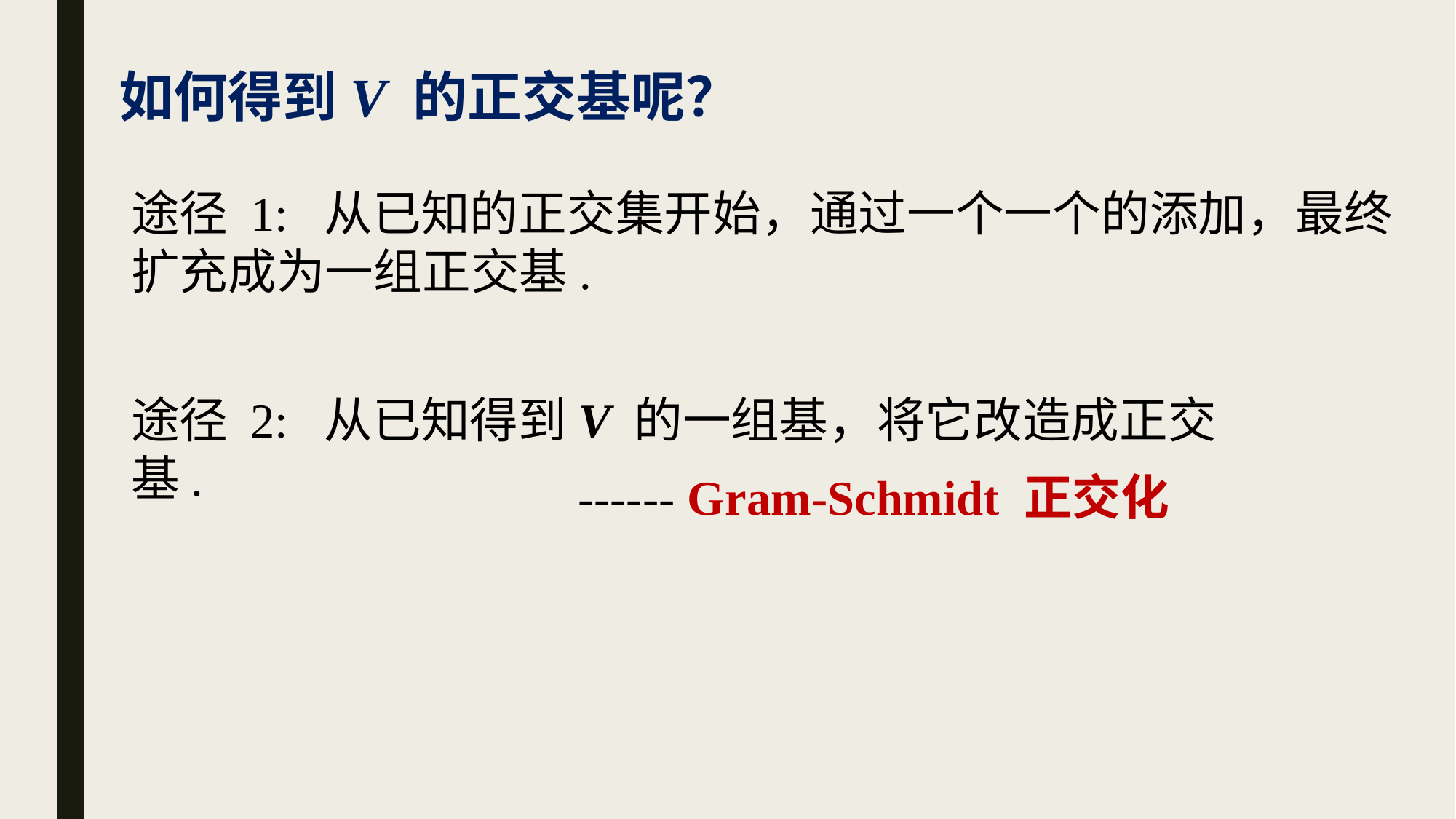

如何得到V 的正交基呢？
途径 1:  从已知的正交集开始，通过一个一个的添加，最终扩充成为一组正交基.
途径 2:  从已知得到V 的一组基，将它改造成正交基.
------ Gram-Schmidt 正交化